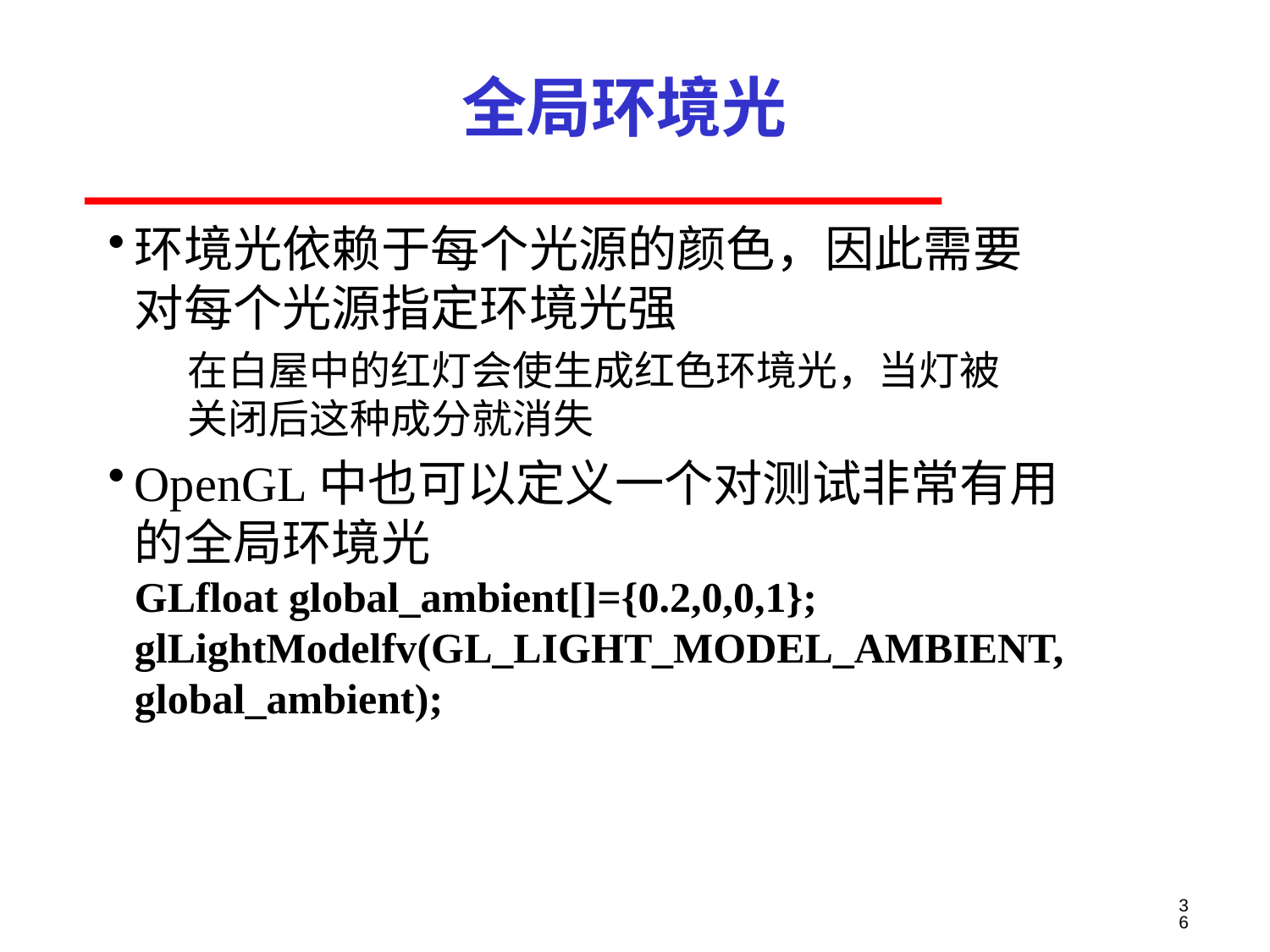

# 全局环境光
环境光依赖于每个光源的颜色，因此需要
对每个光源指定环境光强
在白屋中的红灯会使生成红色环境光，当灯被
关闭后这种成分就消失
OpenGL中也可以定义一个对测试非常有用
的全局环境光
GLfloat global_ambient[]={0.2,0,0,1};
glLightModelfv(GL_LIGHT_MODEL_AMBIENT,
global_ambient);
36